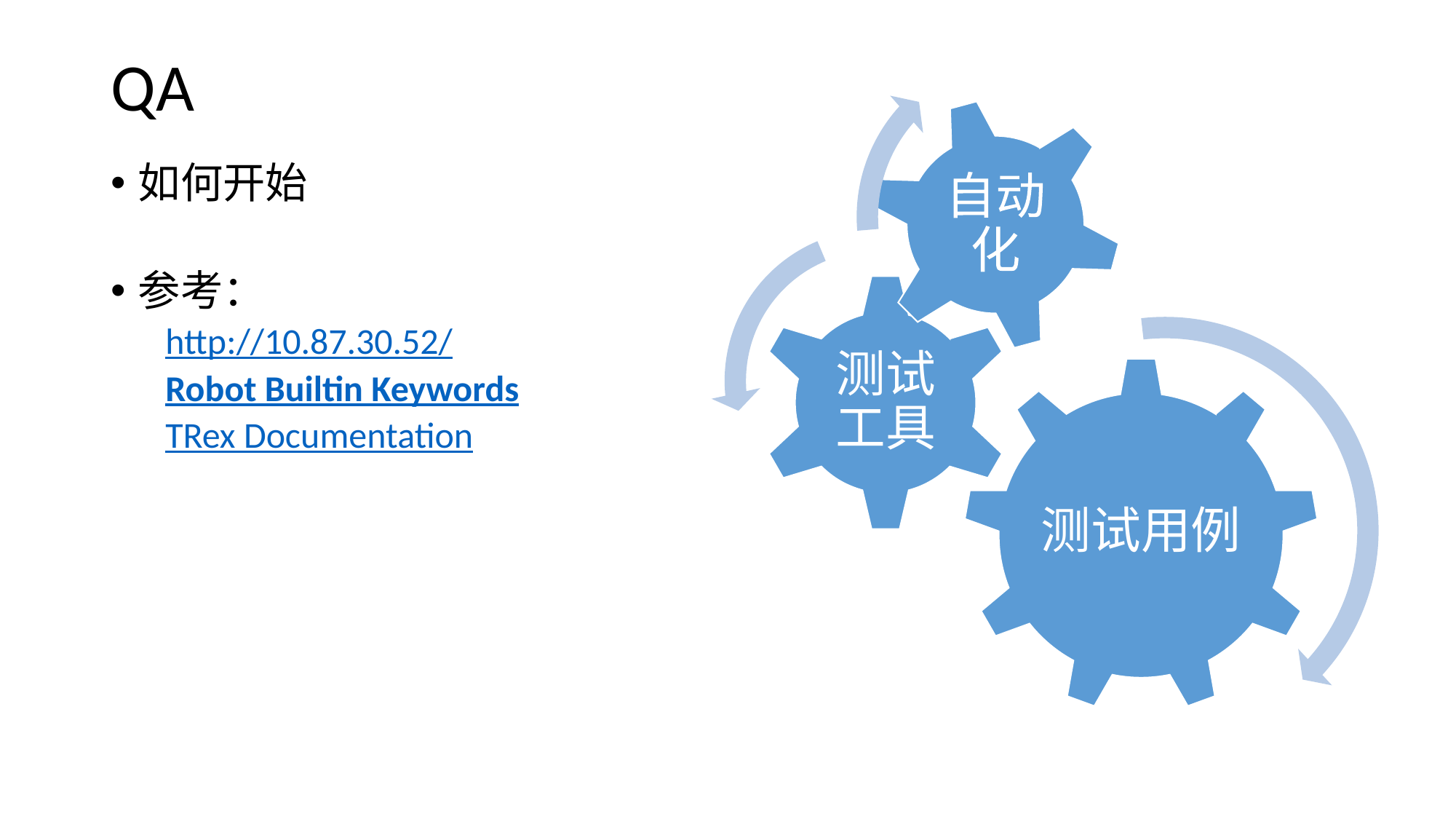

# QA
测试用例
测试工具
自动化
如何开始

参考：
http://10.87.30.52/
Robot Builtin Keywords
TRex Documentation